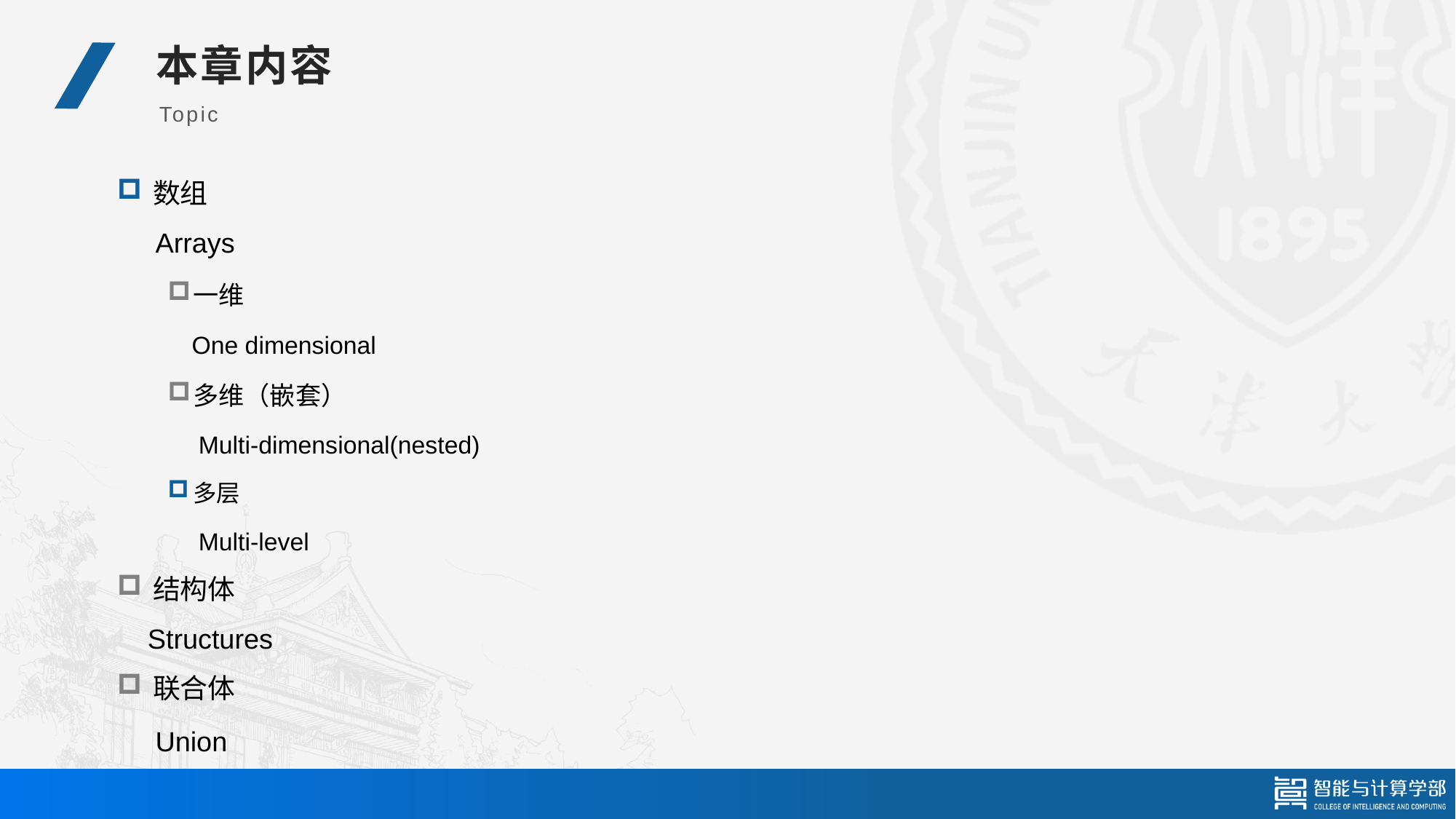

数组
     Arrays
一维
     One dimensional
多维（嵌套）
      Multi-dimensional(nested)
多层
      Multi-level
结构体
    Structures
联合体
     Union